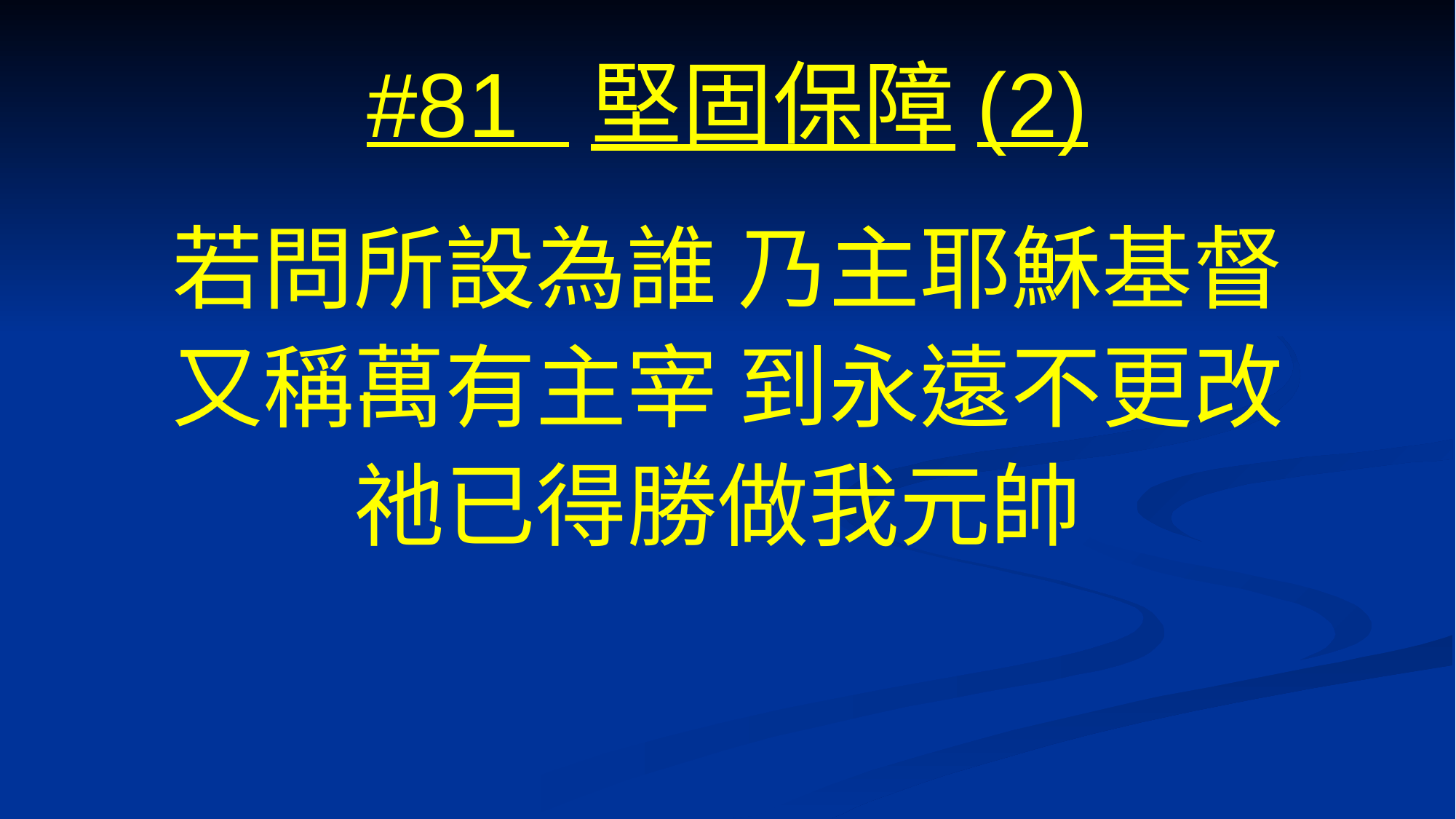

# #81  堅固保障(2)
若問所設為誰 乃主耶穌基督
又稱萬有主宰 到永遠不更改
祂已得勝做我元帥